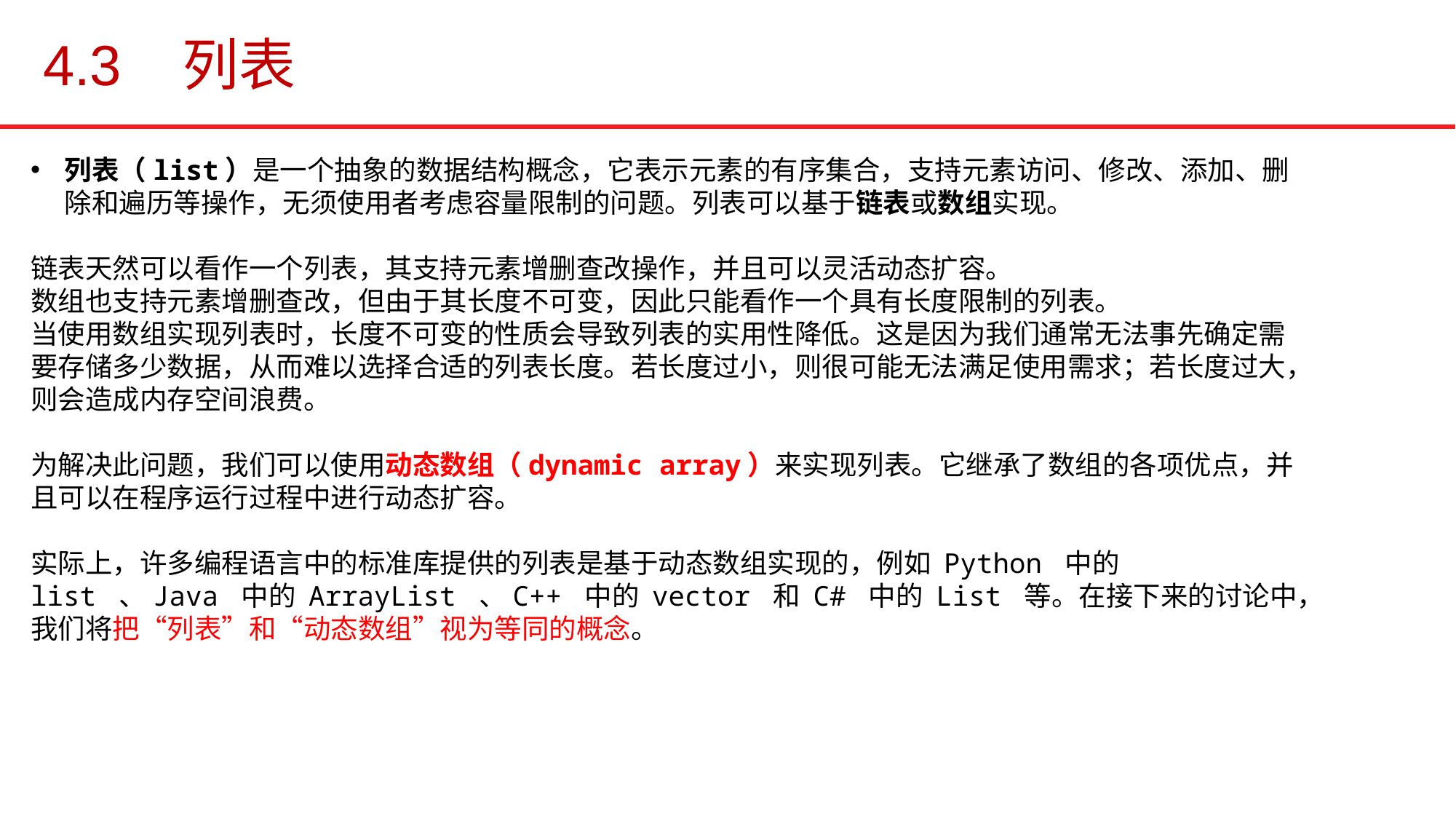

# 4.3   列表
列表（list）是一个抽象的数据结构概念，它表示元素的有序集合，支持元素访问、修改、添加、删除和遍历等操作，无须使用者考虑容量限制的问题。列表可以基于链表或数组实现。

链表天然可以看作一个列表，其支持元素增删查改操作，并且可以灵活动态扩容。
数组也支持元素增删查改，但由于其长度不可变，因此只能看作一个具有长度限制的列表。
当使用数组实现列表时，长度不可变的性质会导致列表的实用性降低。这是因为我们通常无法事先确定需要存储多少数据，从而难以选择合适的列表长度。若长度过小，则很可能无法满足使用需求；若长度过大，则会造成内存空间浪费。

为解决此问题，我们可以使用动态数组（dynamic array）来实现列表。它继承了数组的各项优点，并且可以在程序运行过程中进行动态扩容。

实际上，许多编程语言中的标准库提供的列表是基于动态数组实现的，例如 Python 中的 list 、Java 中的 ArrayList 、C++ 中的 vector 和 C# 中的 List 等。在接下来的讨论中，我们将把“列表”和“动态数组”视为等同的概念。